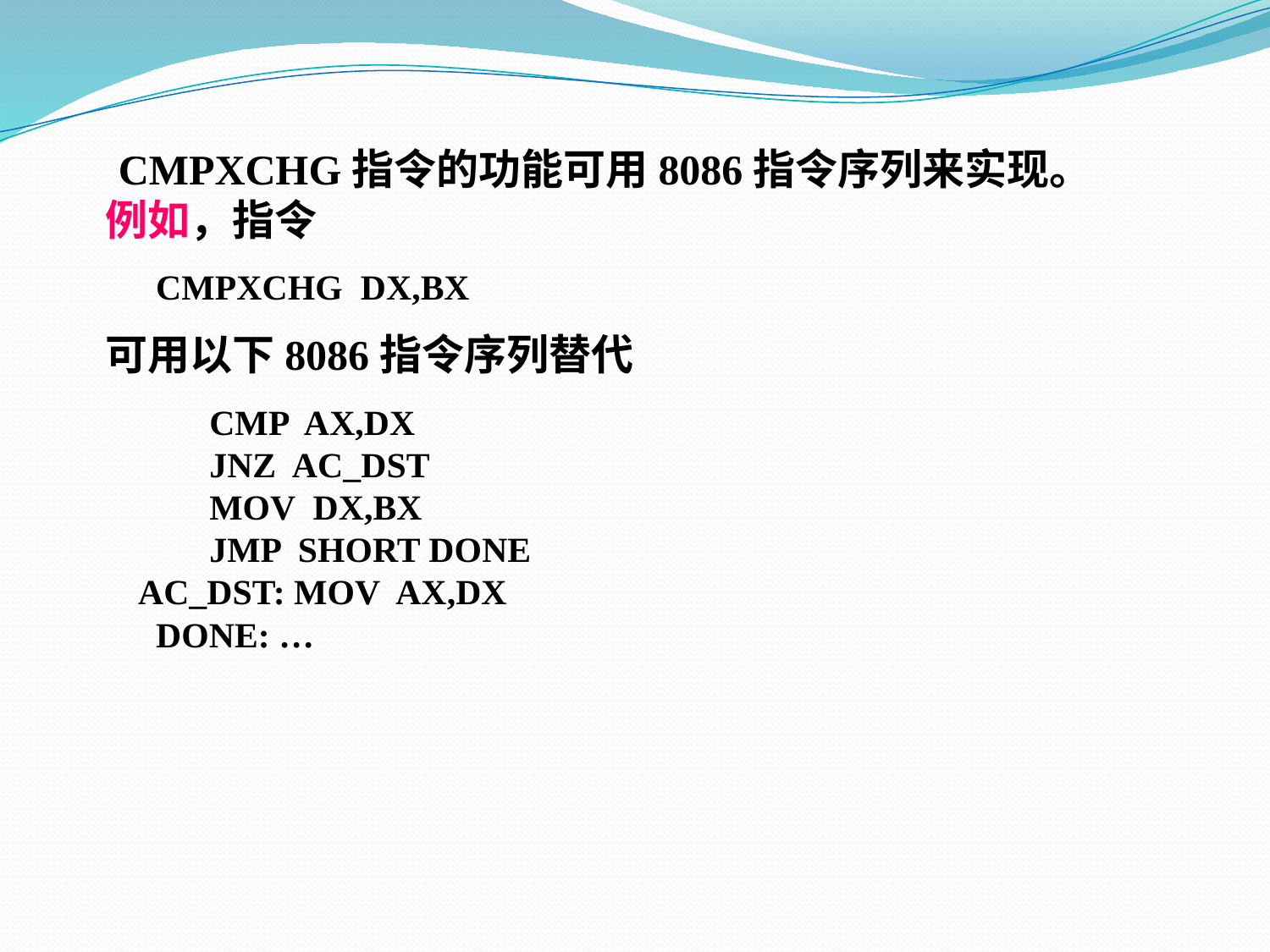

CMPXCHG指令的功能可用8086指令序列来实现。
  例如，指令

         CMPXCHG  DX,BX

  可用以下8086指令序列替代

               CMP  AX,DX
               JNZ  AC_DST
               MOV  DX,BX
               JMP  SHORT DONE
       AC_DST: MOV  AX,DX
         DONE: …